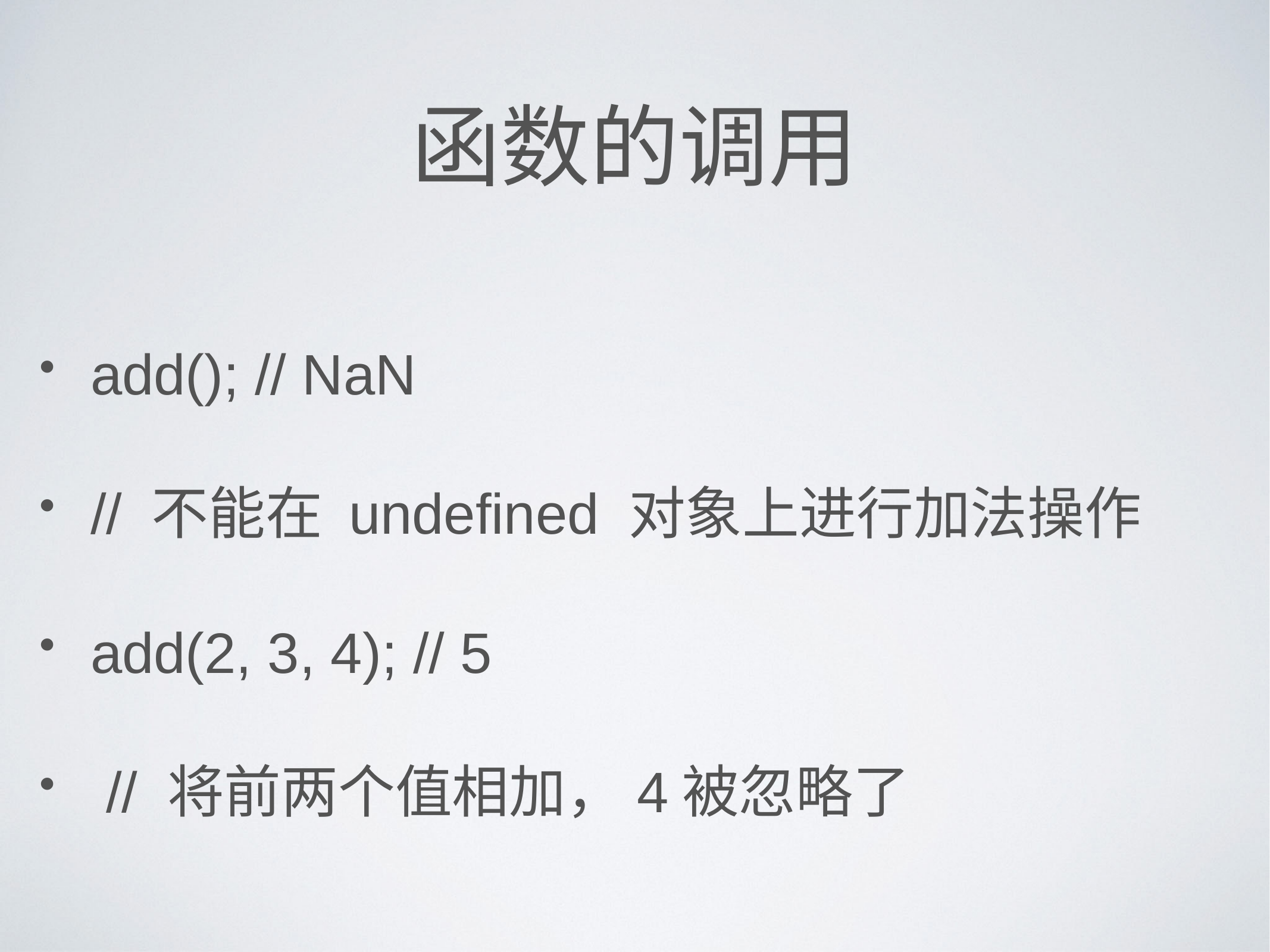

# 函数的调用
add(); // NaN
// 不能在 undefined 对象上进行加法操作
add(2, 3, 4); // 5
 // 将前两个值相加，4被忽略了